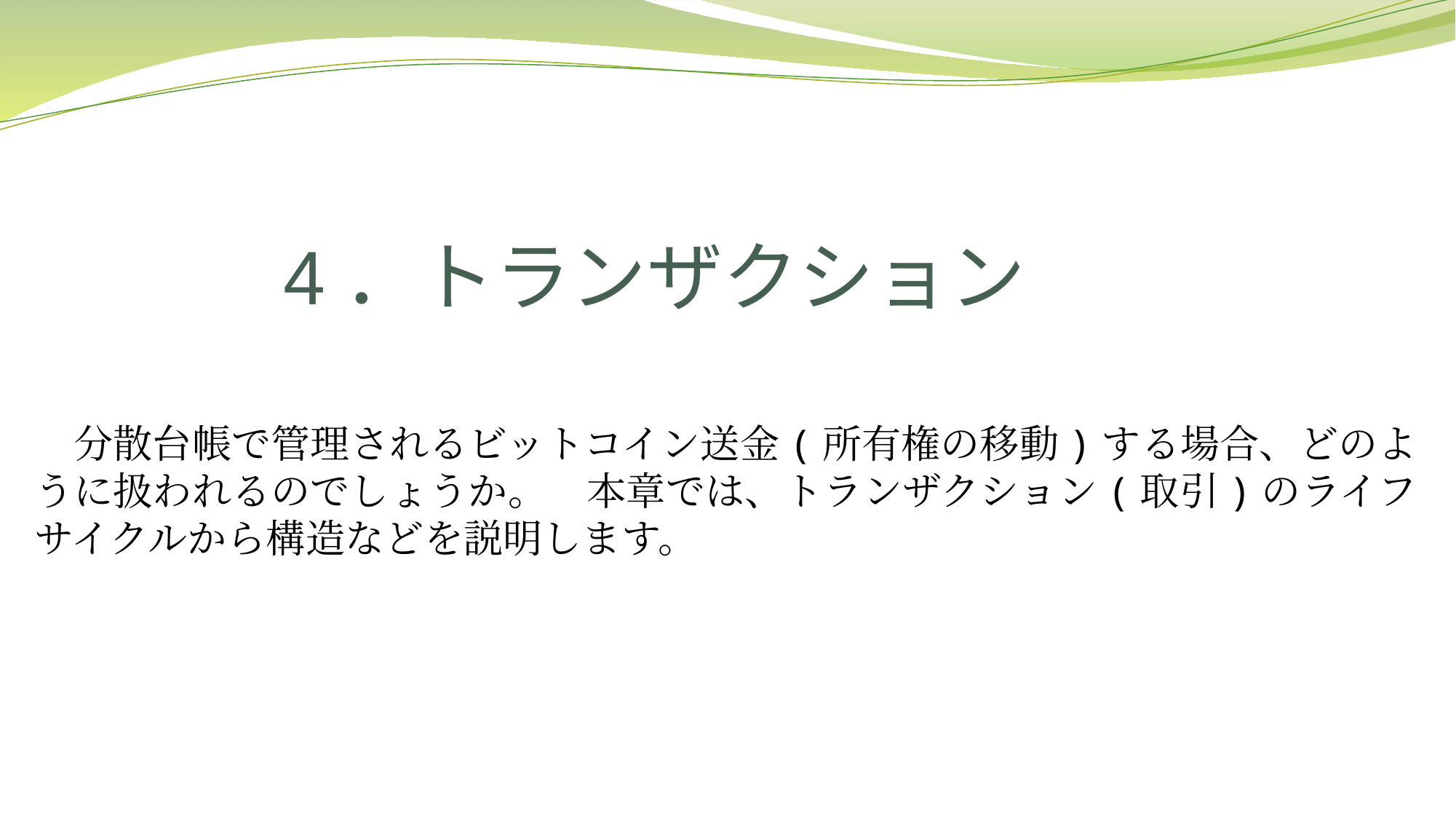

# 4．トランザクション
　分散台帳で管理されるビットコイン送金(所有権の移動)する場合、どのように扱われるのでしょうか。　本章では、トランザクション(取引)のライフサイクルから構造などを説明します。